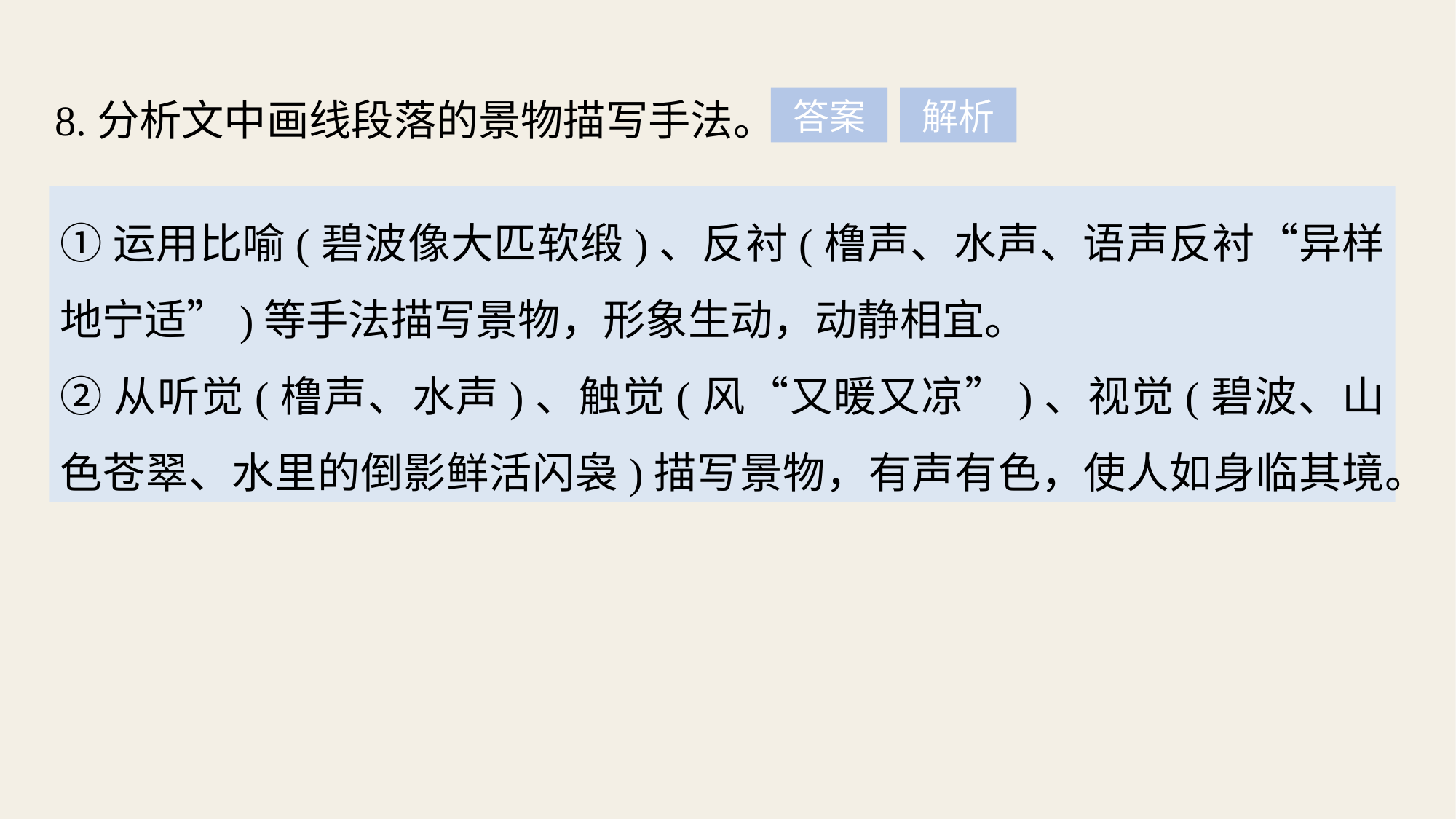

8.分析文中画线段落的景物描写手法。
答案
解析
①运用比喻(碧波像大匹软缎)、反衬(橹声、水声、语声反衬“异样地宁适”)等手法描写景物，形象生动，动静相宜。
②从听觉(橹声、水声)、触觉(风“又暖又凉”)、视觉(碧波、山色苍翠、水里的倒影鲜活闪袅)描写景物，有声有色，使人如身临其境。